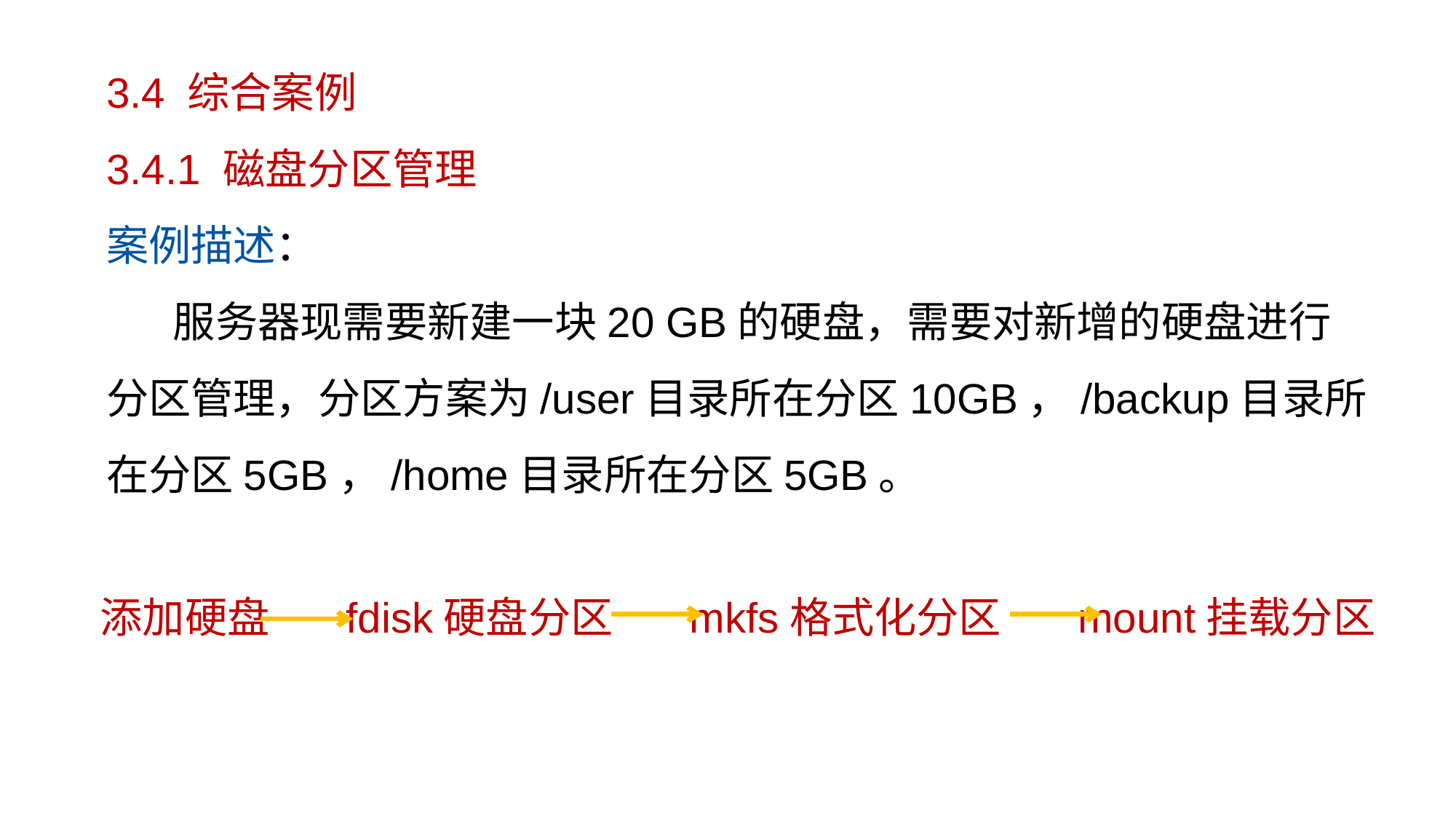

3.4 综合案例
3.4.1 磁盘分区管理
案例描述：
      服务器现需要新建一块20 GB的硬盘，需要对新增的硬盘进行分区管理，分区方案为/user目录所在分区10GB，/backup目录所在分区5GB，/home目录所在分区5GB。
添加硬盘       fdisk硬盘分区       mkfs格式化分区       mount挂载分区
8